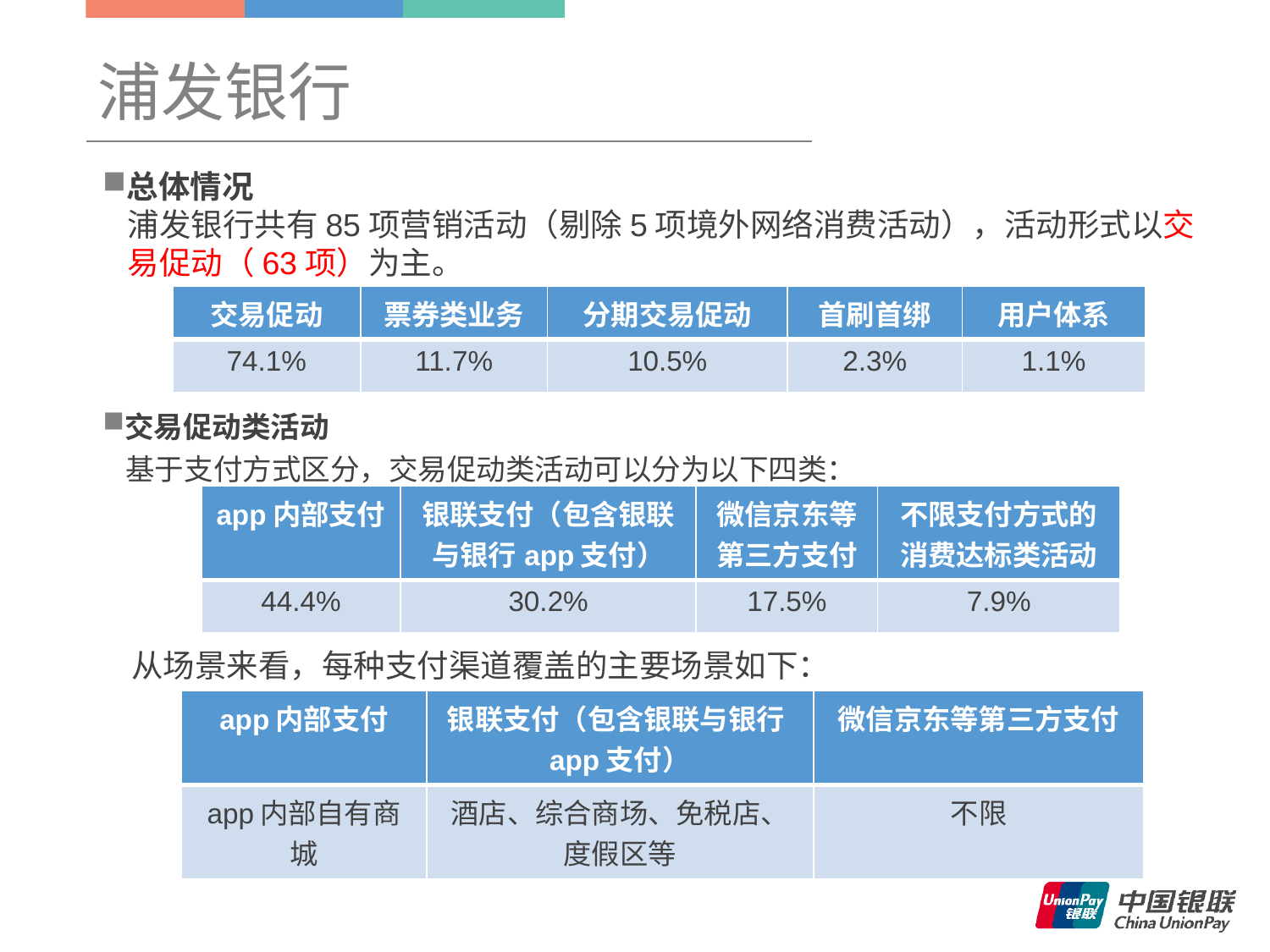

浦发银行
总体情况
浦发银行共有85项营销活动（剔除5项境外网络消费活动），活动形式以交易促动（63项）为主。

| 交易促动 | 票券类业务 | 分期交易促动 | 首刷首绑 | 用户体系 |
| --- | --- | --- | --- | --- |
| 74.1% | 11.7% | 10.5% | 2.3% | 1.1% |
| 交易促动 | 票券类业务 | 首刷首绑 | 分期交易促动 |
| --- | --- | --- | --- |
| 57.7% | 24.4% | 13.3% | 4.4% |
交易促动类活动
基于支付方式区分，交易促动类活动可以分为以下四类：

| app内部支付 | 银联支付（包含银联与银行app支付） | 微信京东等第三方支付 | 不限支付方式的消费达标类活动 |
| --- | --- | --- | --- |
| 44.4% | 30.2% | 17.5% | 7.9% |
  从场景来看，每种支付渠道覆盖的主要场景如下：

| app内部支付 | 银联支付（包含银联与银行app支付） | 微信京东等第三方支付 |
| --- | --- | --- |
| app内部自有商城 | 酒店、综合商场、免税店、度假区等 | 不限 |